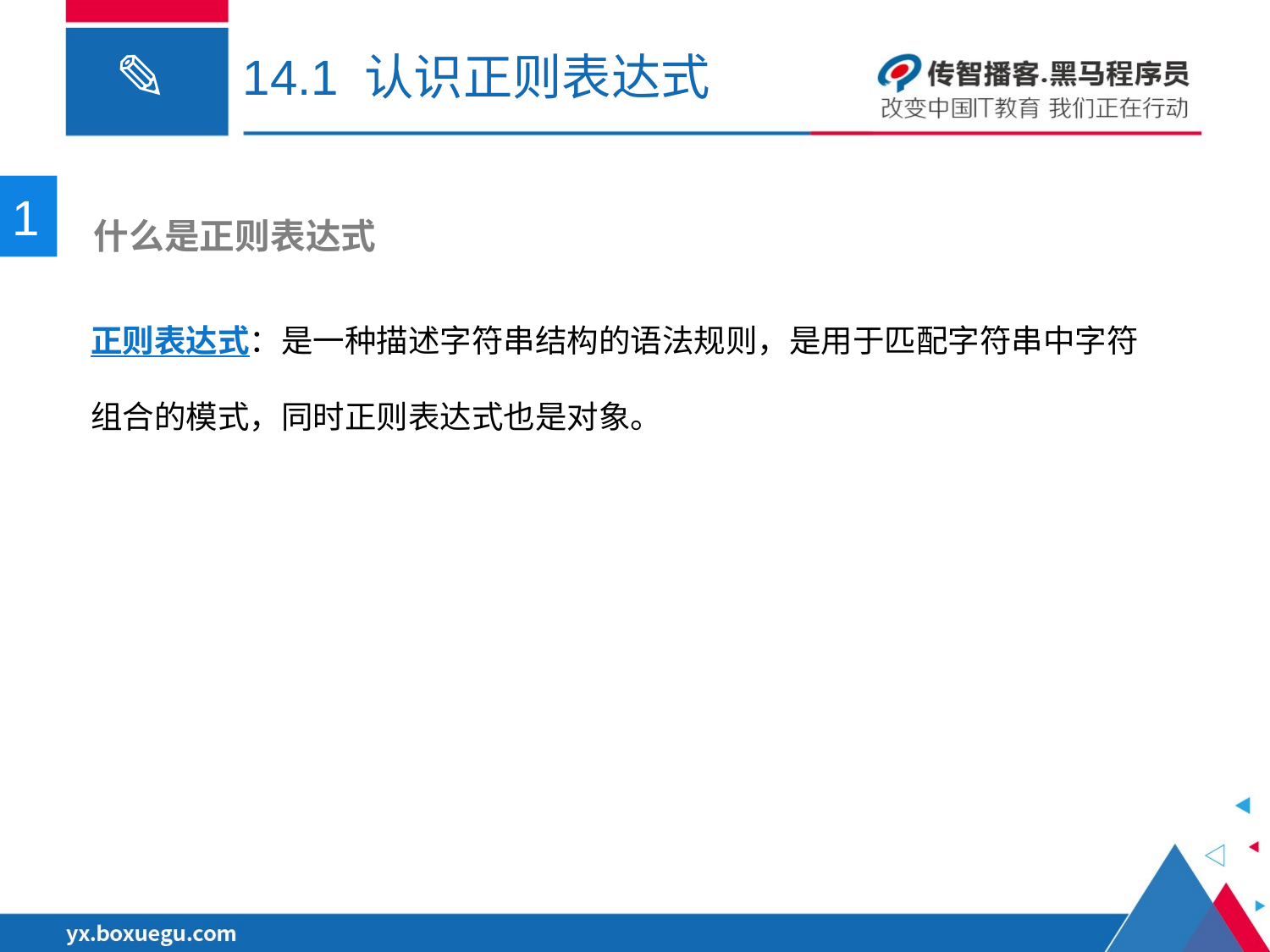

# 14.1 认识正则表达式

1
  什么是正则表达式
正则表达式：是一种描述字符串结构的语法规则，是用于匹配字符串中字符组合的模式，同时正则表达式也是对象。